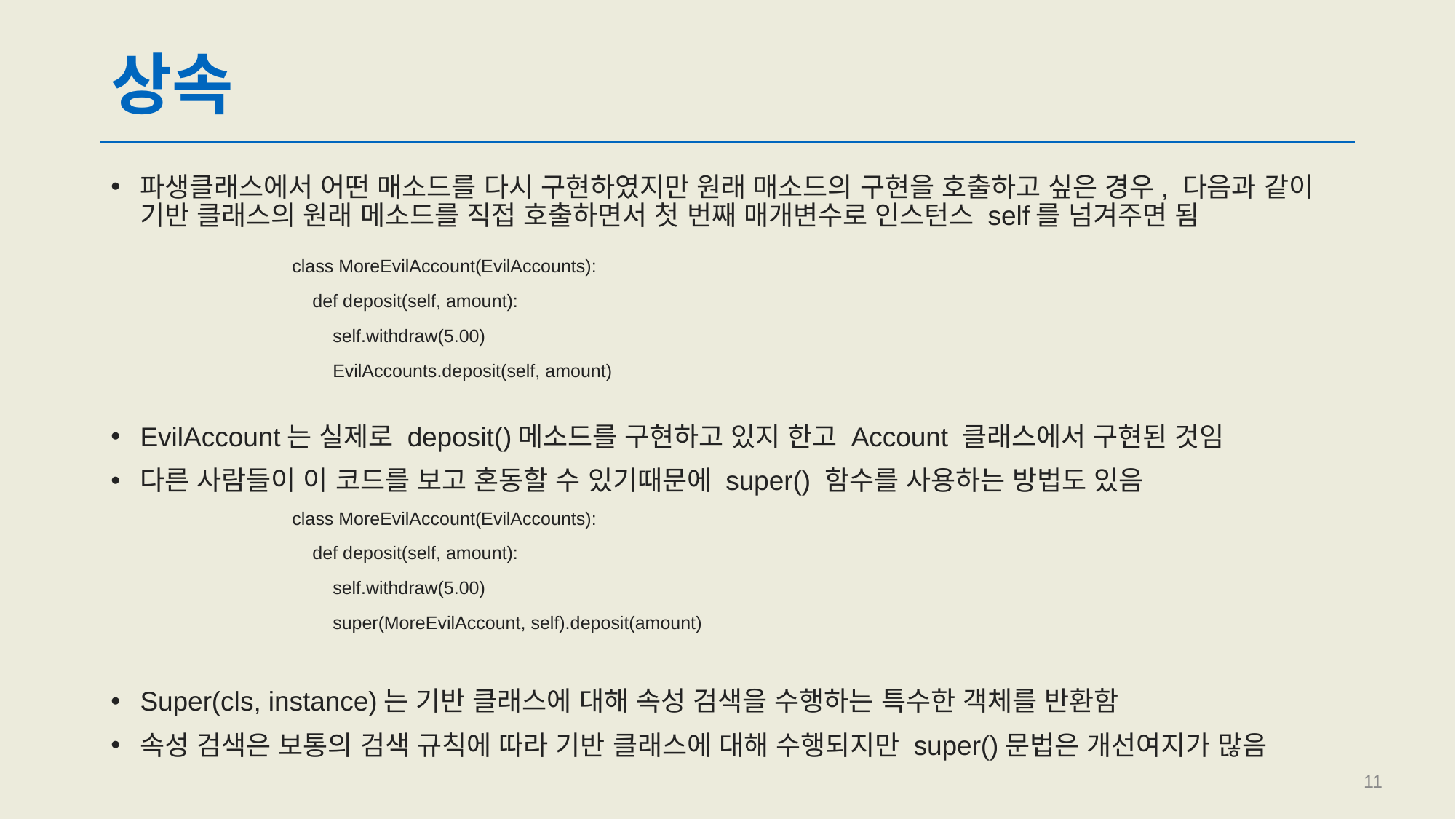

# 상속
파생클래스에서 어떤 매소드를 다시 구현하였지만 원래 매소드의 구현을 호출하고 싶은 경우, 다음과 같이 기반 클래스의 원래 메소드를 직접 호출하면서 첫 번째 매개변수로 인스턴스 self를 넘겨주면 됨

EvilAccount는 실제로 deposit()메소드를 구현하고 있지 한고 Account 클래스에서 구현된 것임
다른 사람들이 이 코드를 보고 혼동할 수 있기때문에 super() 함수를 사용하는 방법도 있음

Super(cls, instance)는 기반 클래스에 대해 속성 검색을 수행하는 특수한 객체를 반환함
속성 검색은 보통의 검색 규칙에 따라 기반 클래스에 대해 수행되지만 super()문법은 개선여지가 많음

class MoreEvilAccount(EvilAccounts):
    def deposit(self, amount):
        self.withdraw(5.00)
        EvilAccounts.deposit(self, amount)
class MoreEvilAccount(EvilAccounts):
    def deposit(self, amount):
        self.withdraw(5.00)
        super(MoreEvilAccount, self).deposit(amount)
11